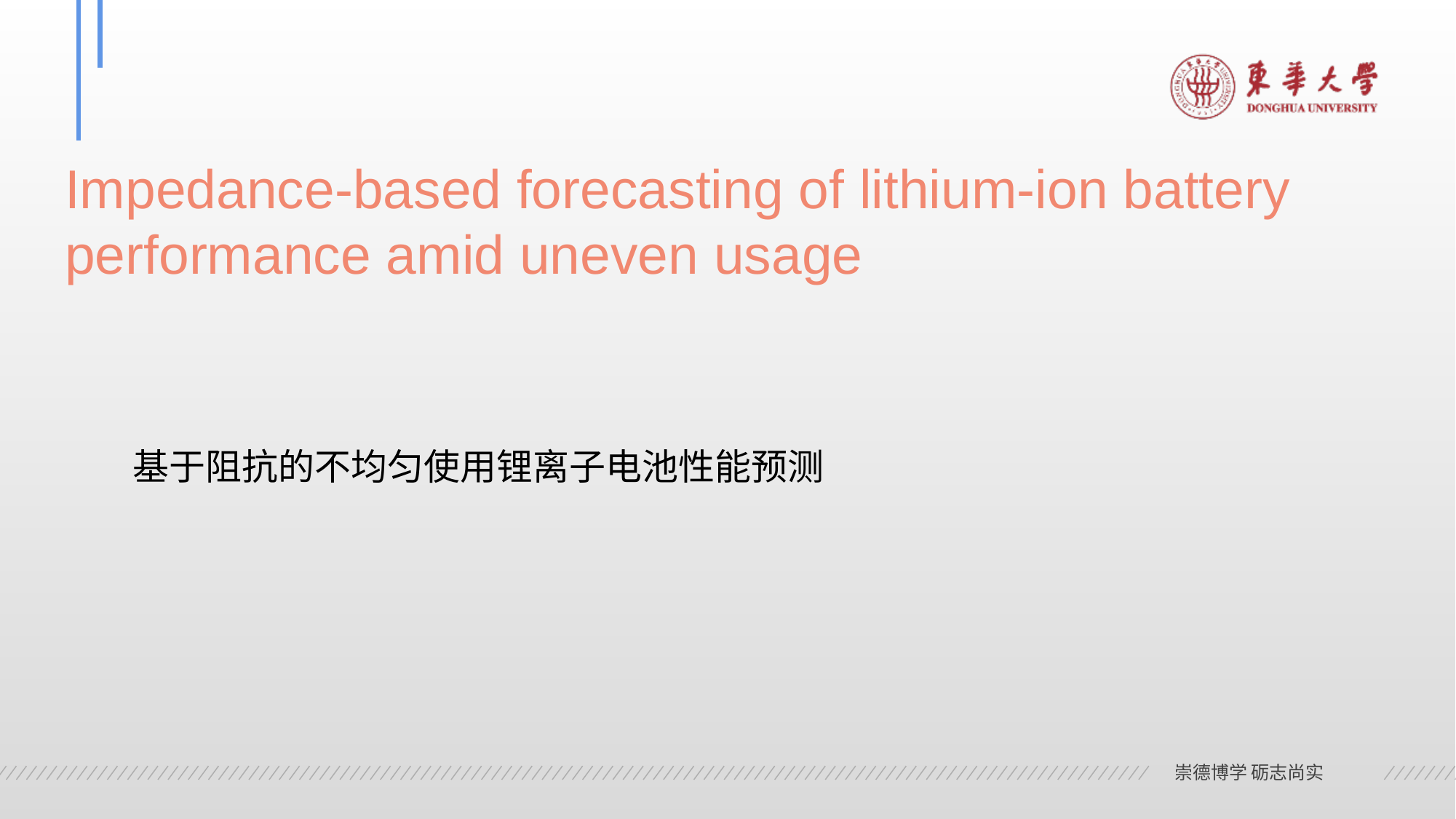

Impedance-based forecasting of lithium-ion battery performance amid uneven usage
基于阻抗的不均匀使用锂离子电池性能预测